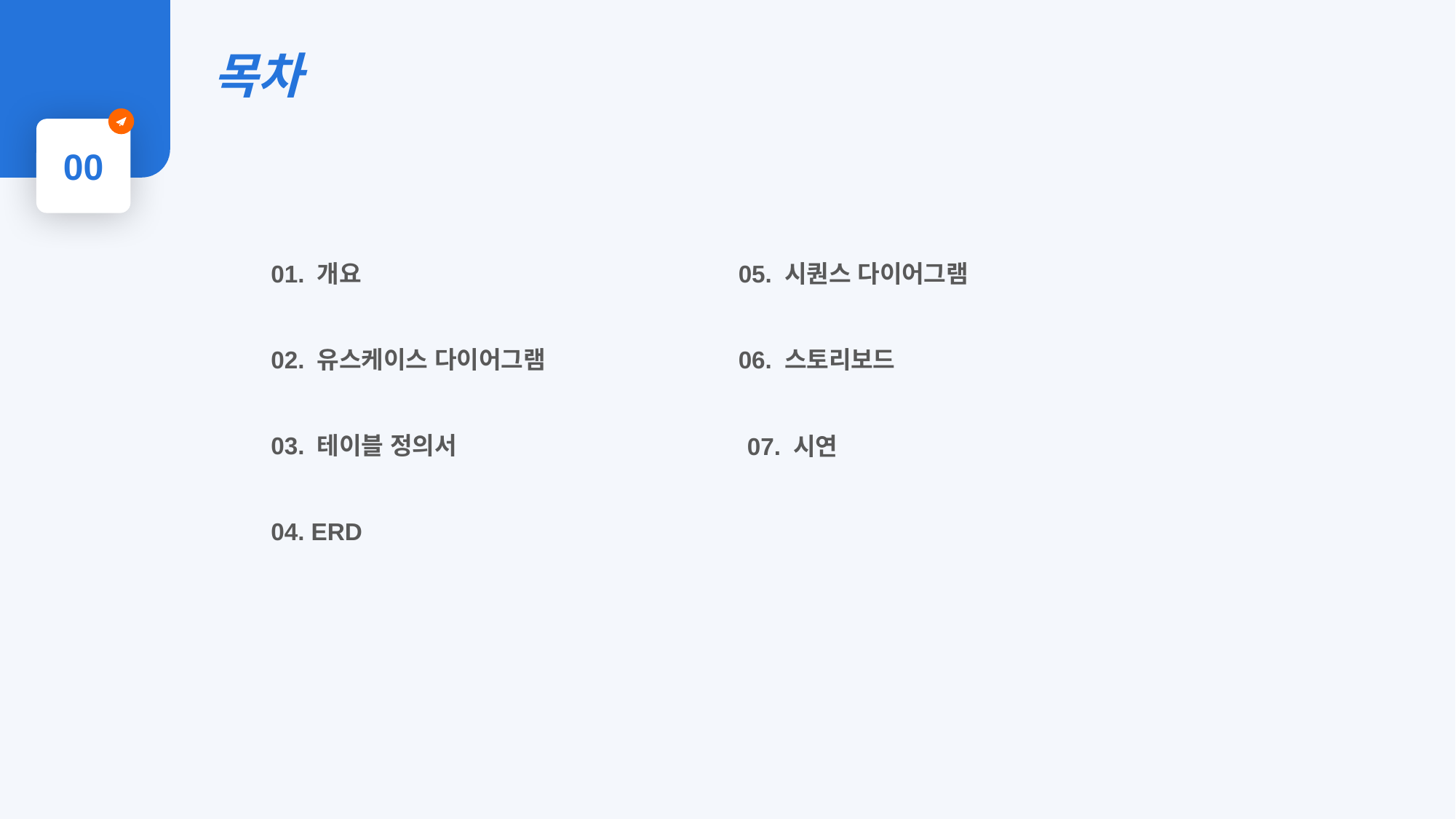

목차

00
01. 개요
05. 시퀀스 다이어그램
02. 유스케이스 다이어그램
06. 스토리보드
03. 테이블 정의서
07. 시연
04. ERD